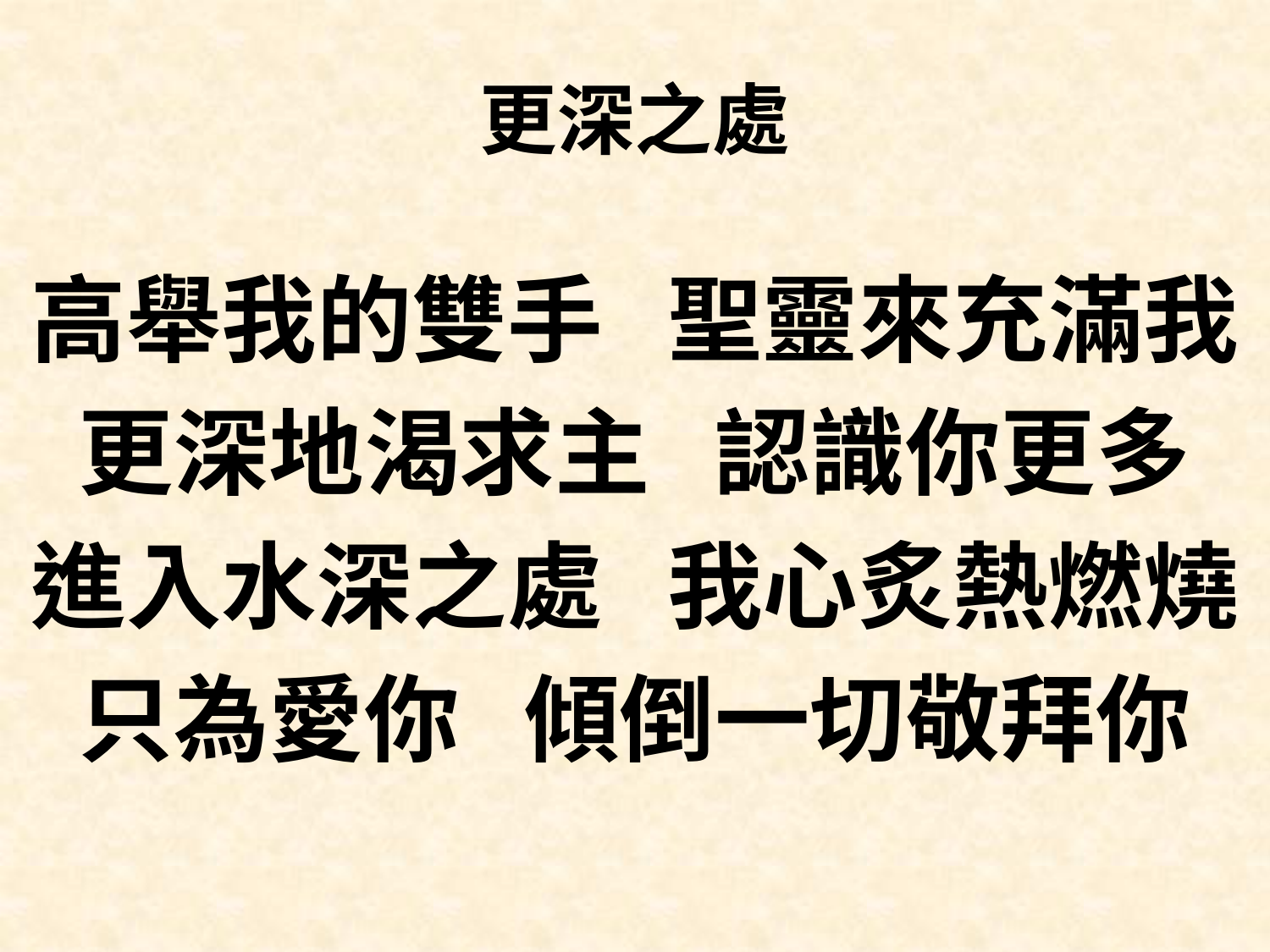

# 更深之處
高舉我的雙手   聖靈來充滿我
更深地渴求主   認識你更多
進入水深之處   我心炙熱燃燒
只為愛你   傾倒一切敬拜你